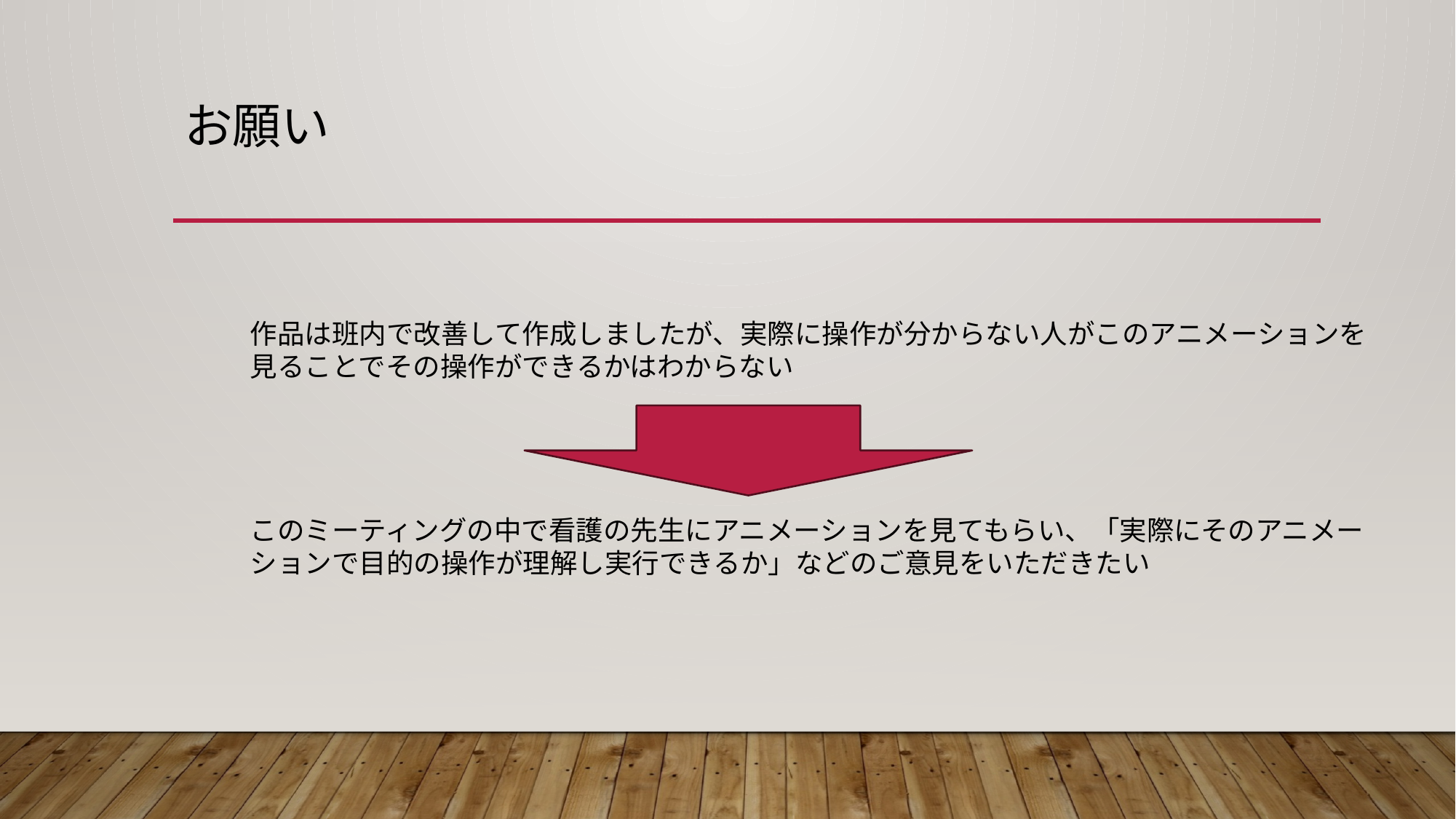

# お願い
作品は班内で改善して作成しましたが、実際に操作が分からない人がこのアニメーションを見ることでその操作ができるかはわからない

このミーティングの中で看護の先生にアニメーションを見てもらい、「実際にそのアニメーションで目的の操作が理解し実行できるか」などのご意見をいただきたい